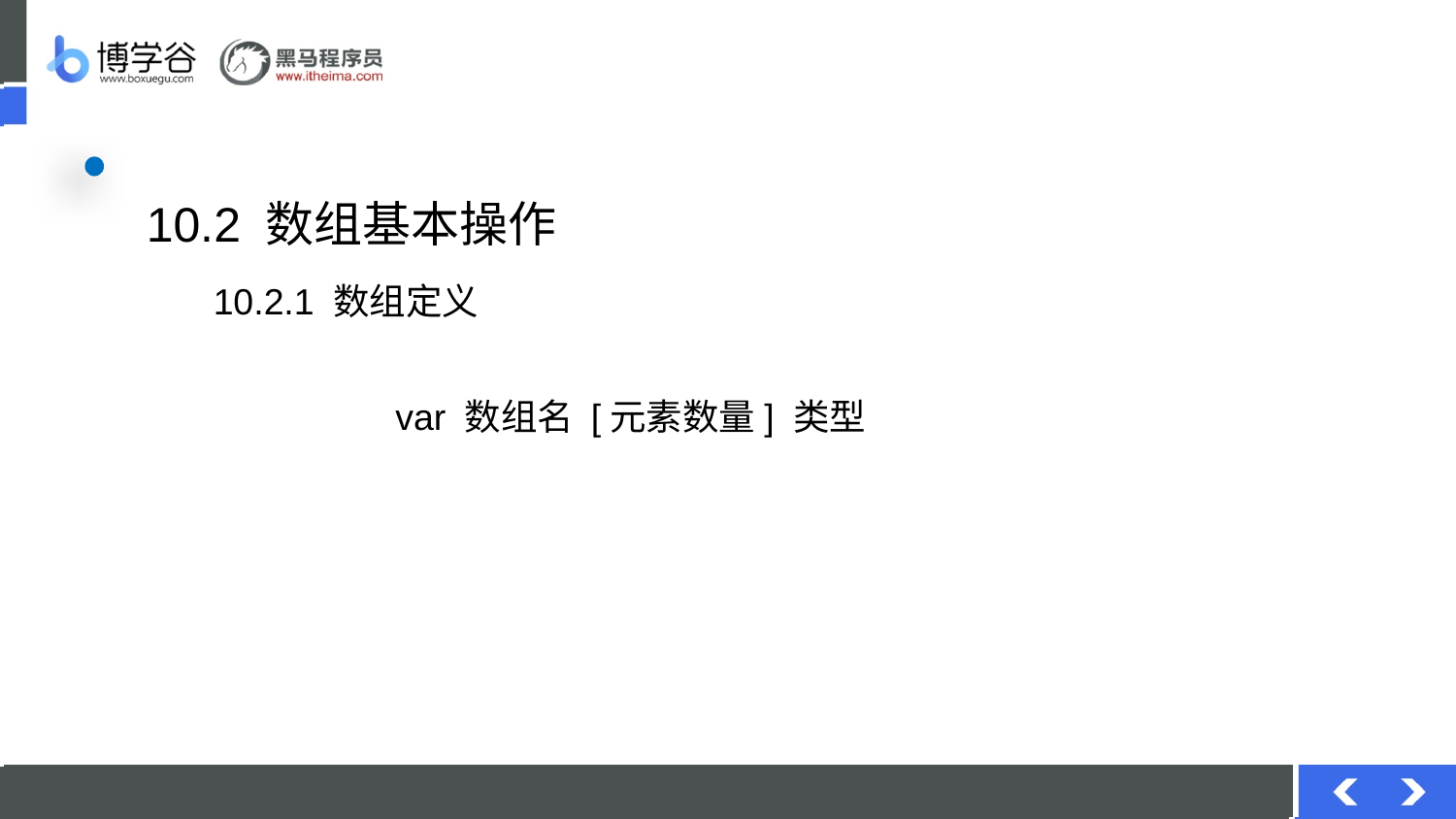

# 10.2 数组基本操作
10.2.1 数组定义
var 数组名 [元素数量] 类型